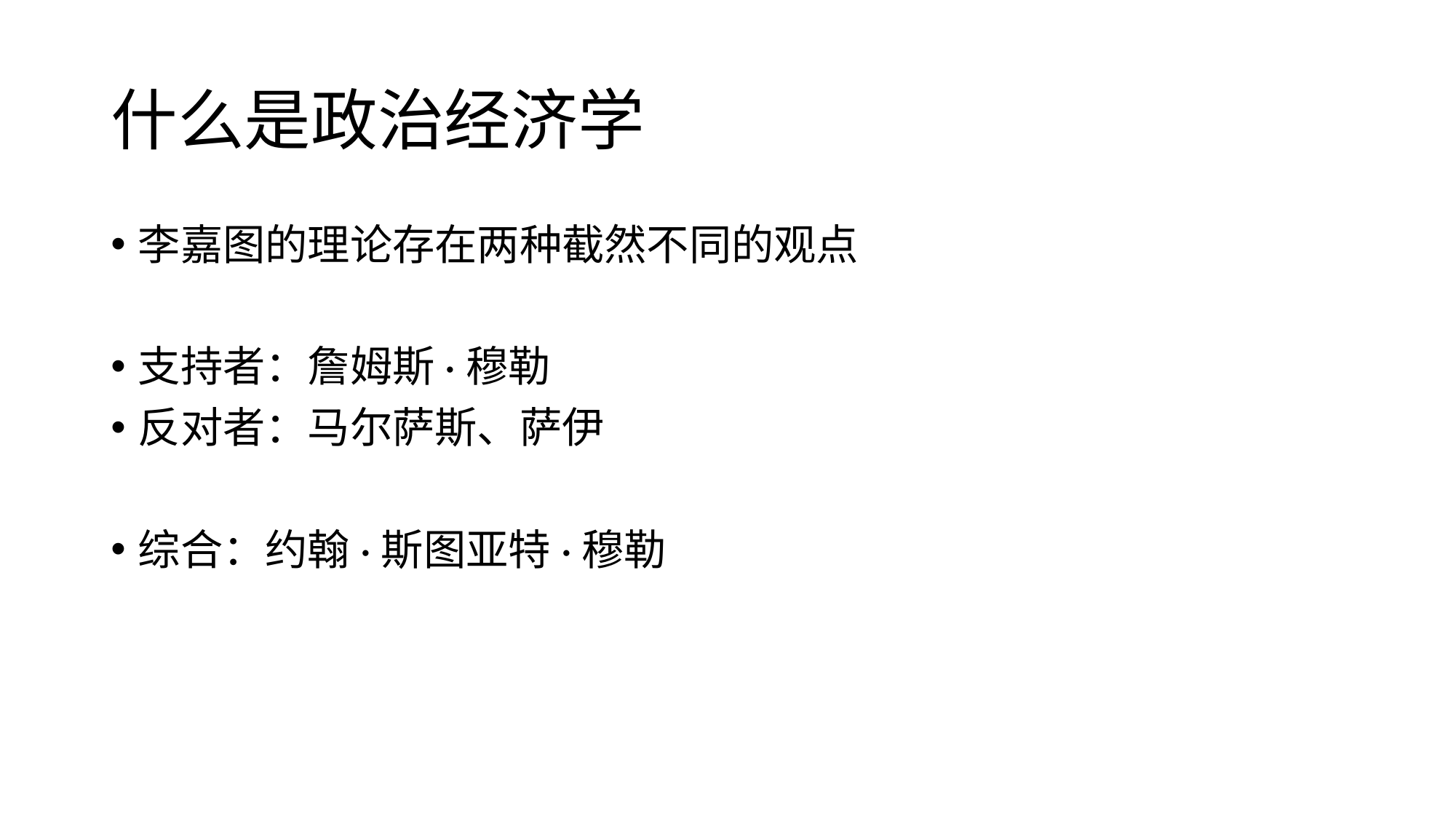

# 什么是政治经济学
李嘉图的理论存在两种截然不同的观点

支持者：詹姆斯·穆勒
反对者：马尔萨斯、萨伊

综合：约翰·斯图亚特·穆勒